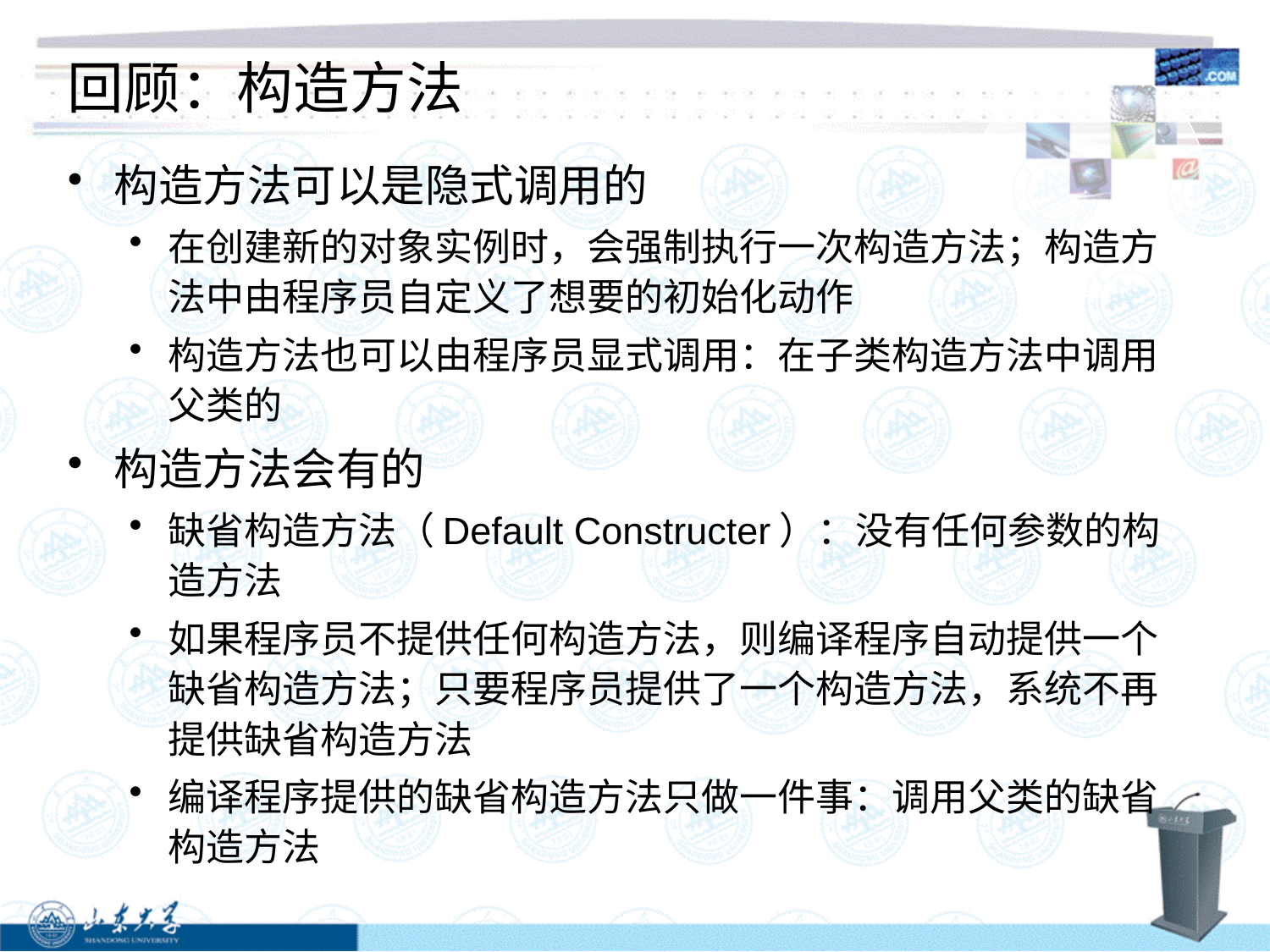

# 回顾：构造方法
构造方法可以是隐式调用的
在创建新的对象实例时，会强制执行一次构造方法；构造方法中由程序员自定义了想要的初始化动作
构造方法也可以由程序员显式调用：在子类构造方法中调用父类的
构造方法会有的
缺省构造方法（Default Constructer）：没有任何参数的构造方法
如果程序员不提供任何构造方法，则编译程序自动提供一个缺省构造方法；只要程序员提供了一个构造方法，系统不再提供缺省构造方法
编译程序提供的缺省构造方法只做一件事：调用父类的缺省构造方法